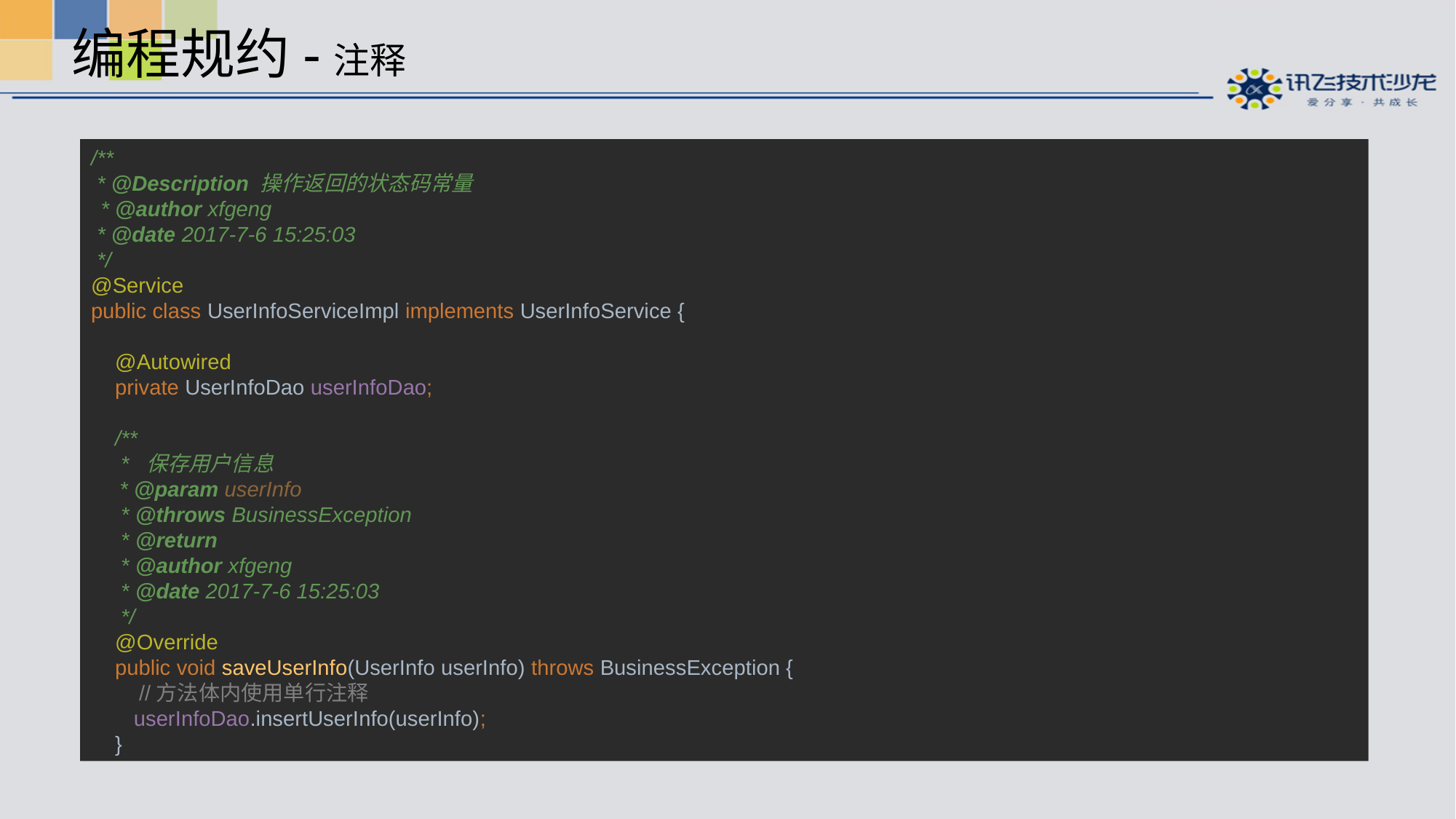

# 编程规约-注释
/**
 * @Description 操作返回的状态码常量
 * @author xfgeng
 * @date 2017-7-6 15:25:03
 */
@Service
public class UserInfoServiceImpl implements UserInfoService {
    @Autowired
    private UserInfoDao userInfoDao;
    /**
     *  保存用户信息
     * @param userInfo
     * @throws BusinessException
     * @return
     * @author xfgeng
     * @date 2017-7-6 15:25:03
     */
    @Override
    public void saveUserInfo(UserInfo userInfo) throws BusinessException {
        //方法体内使用单行注释
        userInfoDao.insertUserInfo(userInfo);
    }